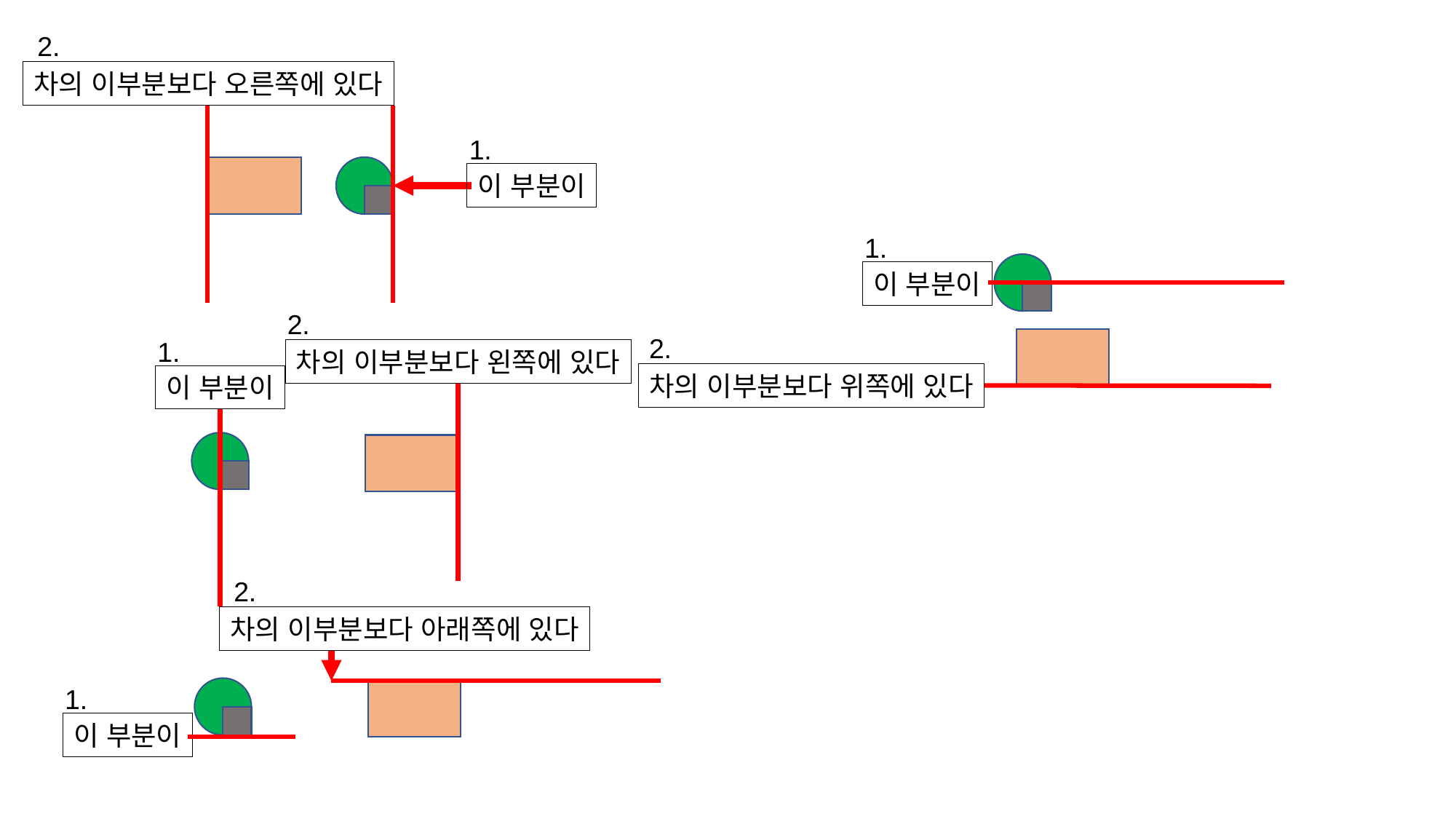

2.
차의 이부분보다 오른쪽에 있다
1.

이 부분이

1.

이 부분이

2.
2.
1.

차의 이부분보다 왼쪽에 있다
차의 이부분보다 위쪽에 있다
이 부분이

2.
차의 이부분보다 아래쪽에 있다
1.

이 부분이